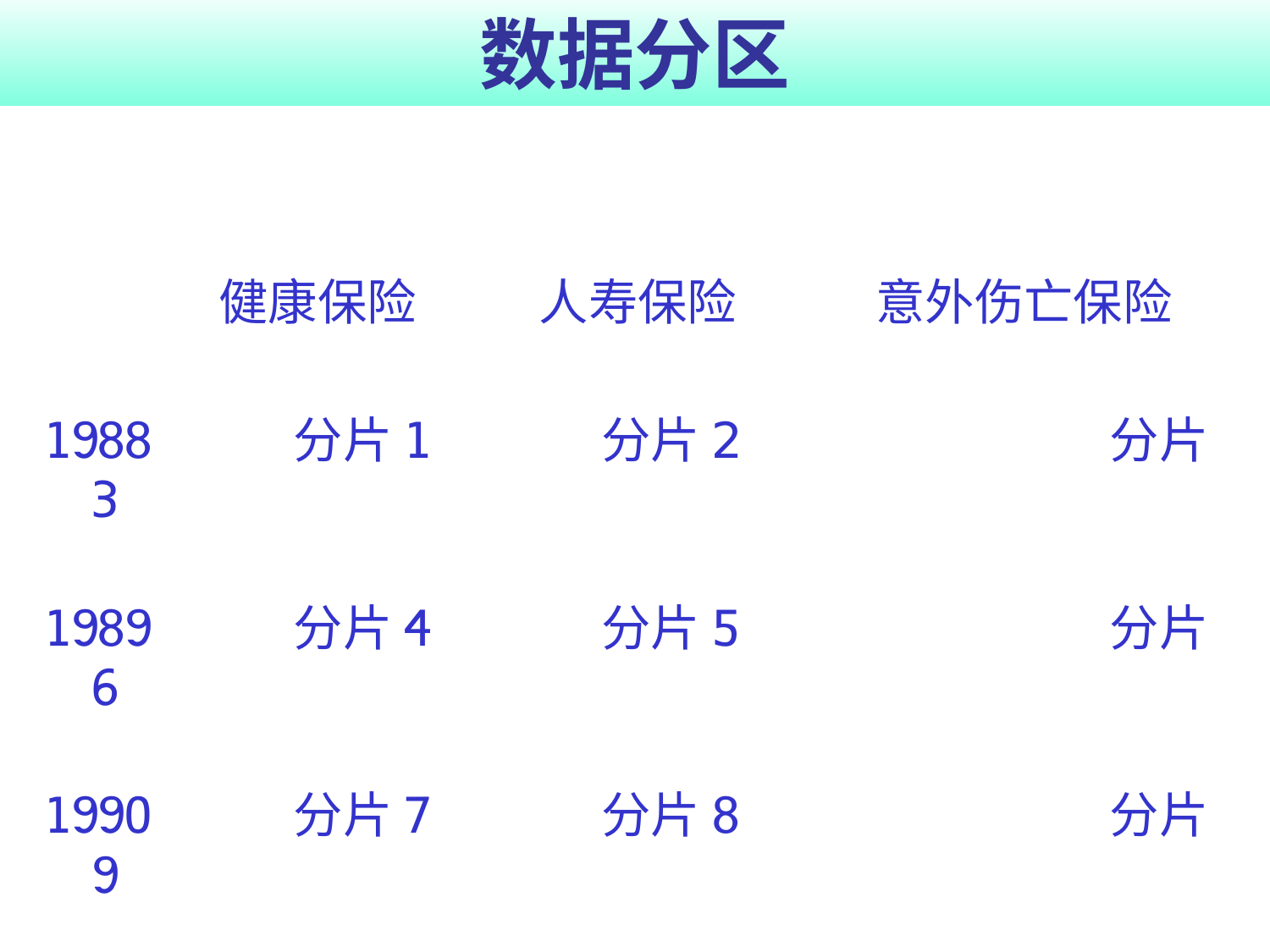

# 数据分区
		健康保险	      人寿保险	  意外伤亡保险

1988	    分片1		分片2			分片3

1989	    分片4		分片5			分片6

1990	    分片7		分片8			分片9